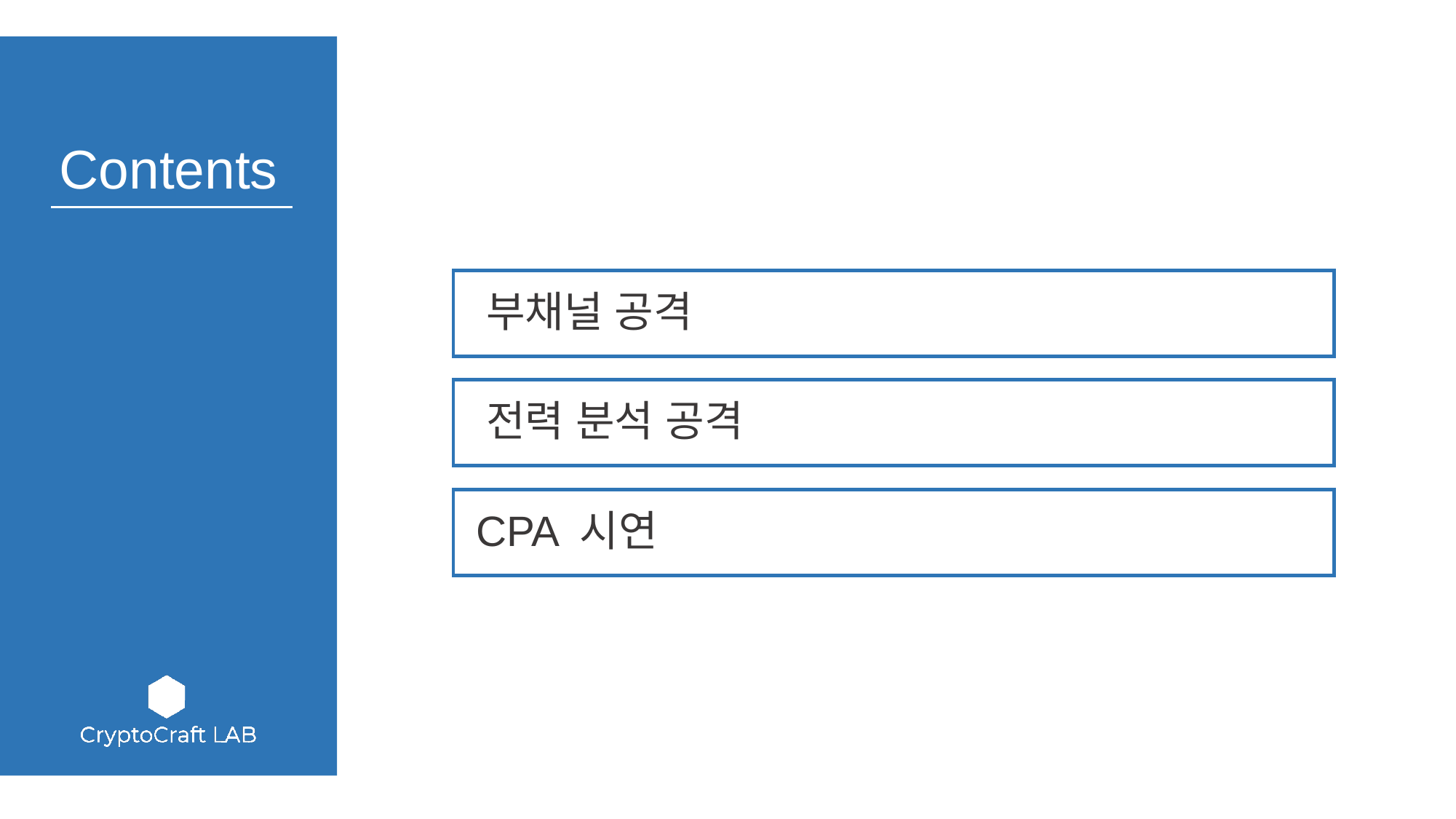

부채널 공격
 전력 분석 공격
 CPA 시연